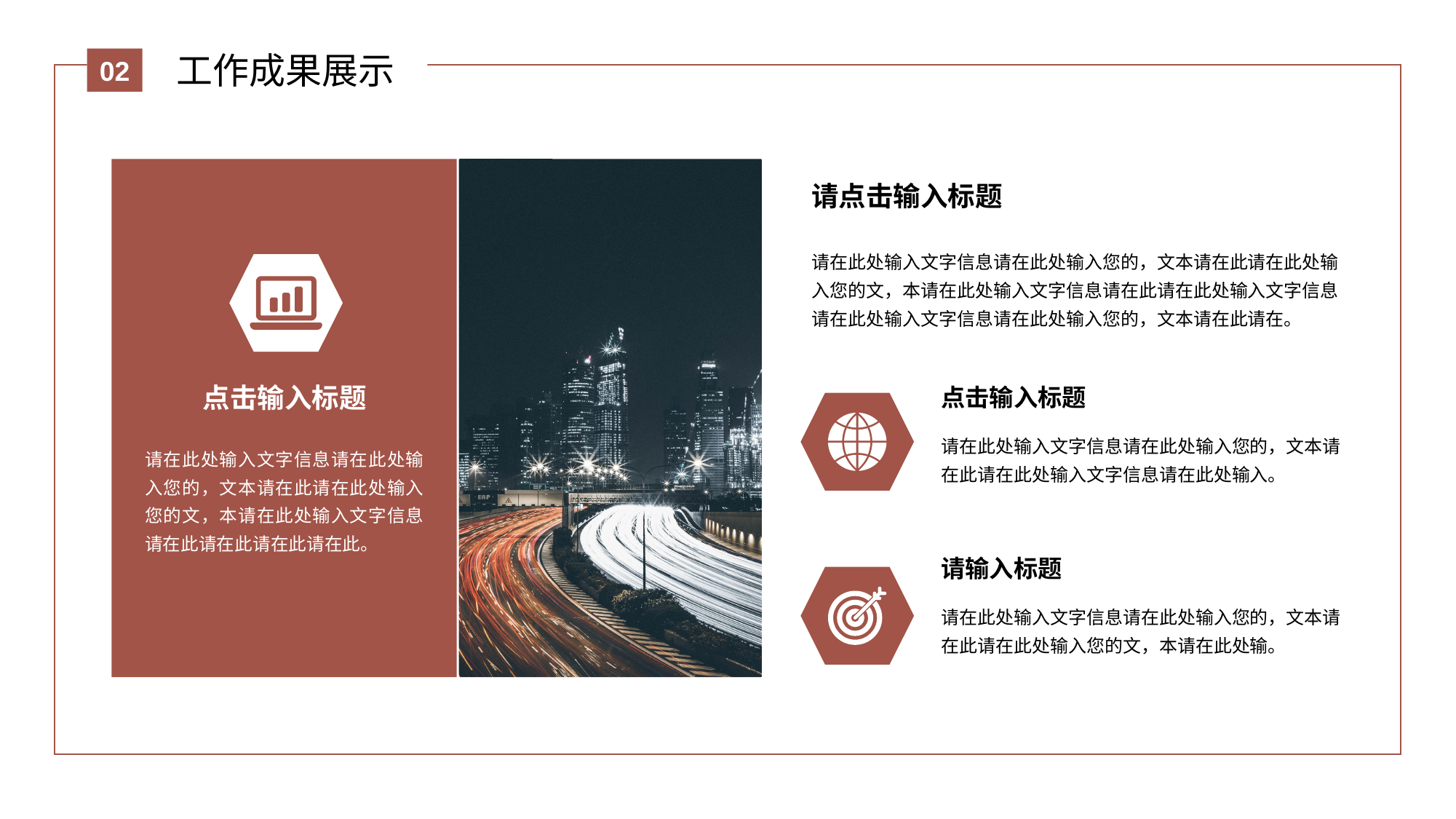

工作成果展示
02
请点击输入标题

请在此处输入文字信息请在此处输入您的，文本请在此请在此处输入您的文，本请在此处输入文字信息请在此请在此处输入文字信息请在此处输入文字信息请在此处输入您的，文本请在此请在。

点击输入标题
点击输入标题

请在此处输入文字信息请在此处输入您的，文本请在此请在此处输入文字信息请在此处输入。
请在此处输入文字信息请在此处输入您的，文本请在此请在此处输入您的文，本请在此处输入文字信息请在此请在此请在此请在此。

请输入标题

请在此处输入文字信息请在此处输入您的，文本请在此请在此处输入您的文，本请在此处输。